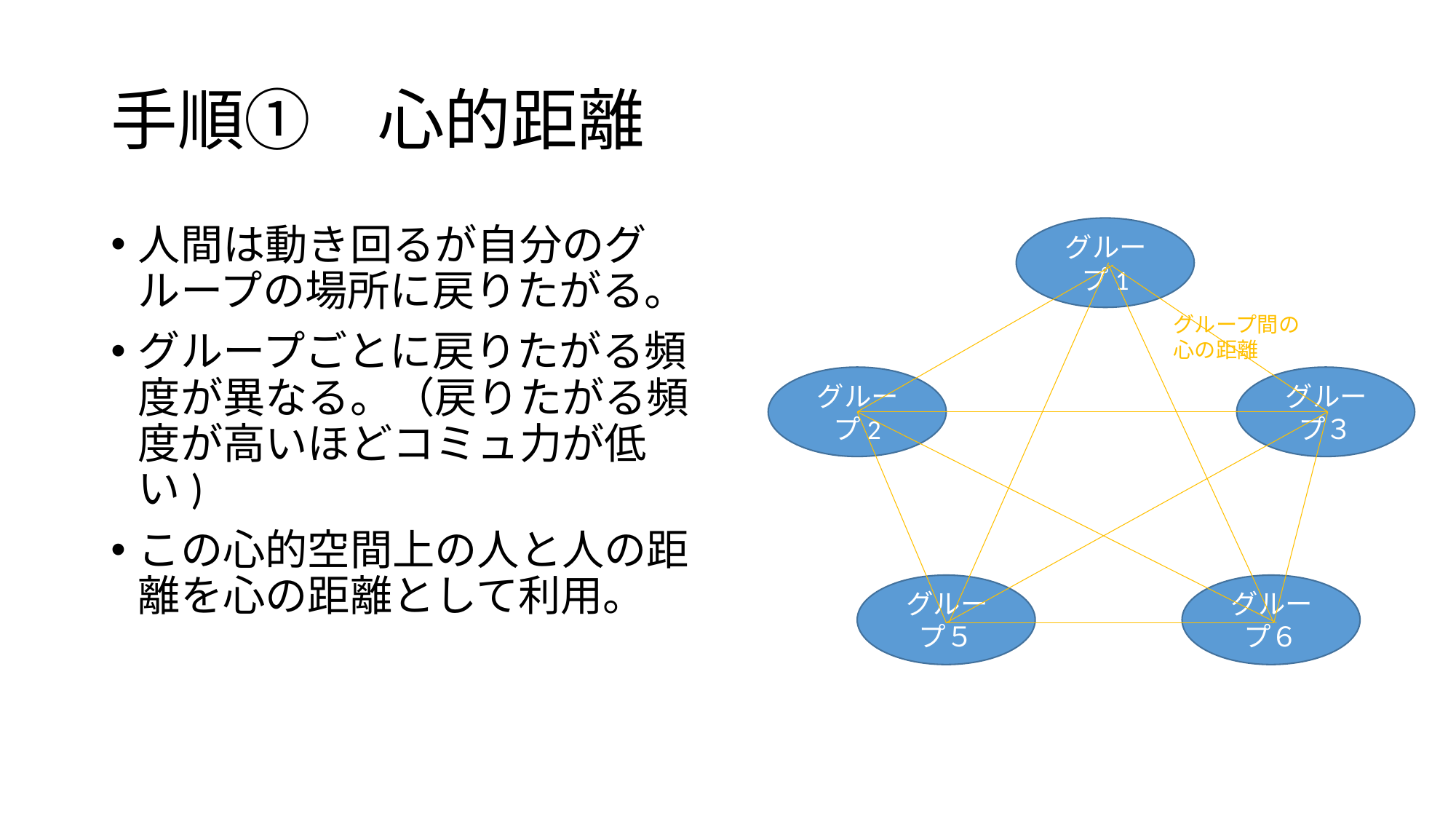

# 手順①　心的距離
人間は動き回るが自分のグループの場所に戻りたがる。
グループごとに戻りたがる頻度が異なる。（戻りたがる頻度が高いほどコミュ力が低い)
この心的空間上の人と人の距離を心の距離として利用。
グループ1
グループ間の心の距離
グループ３
グループ2
グループ５
グループ６